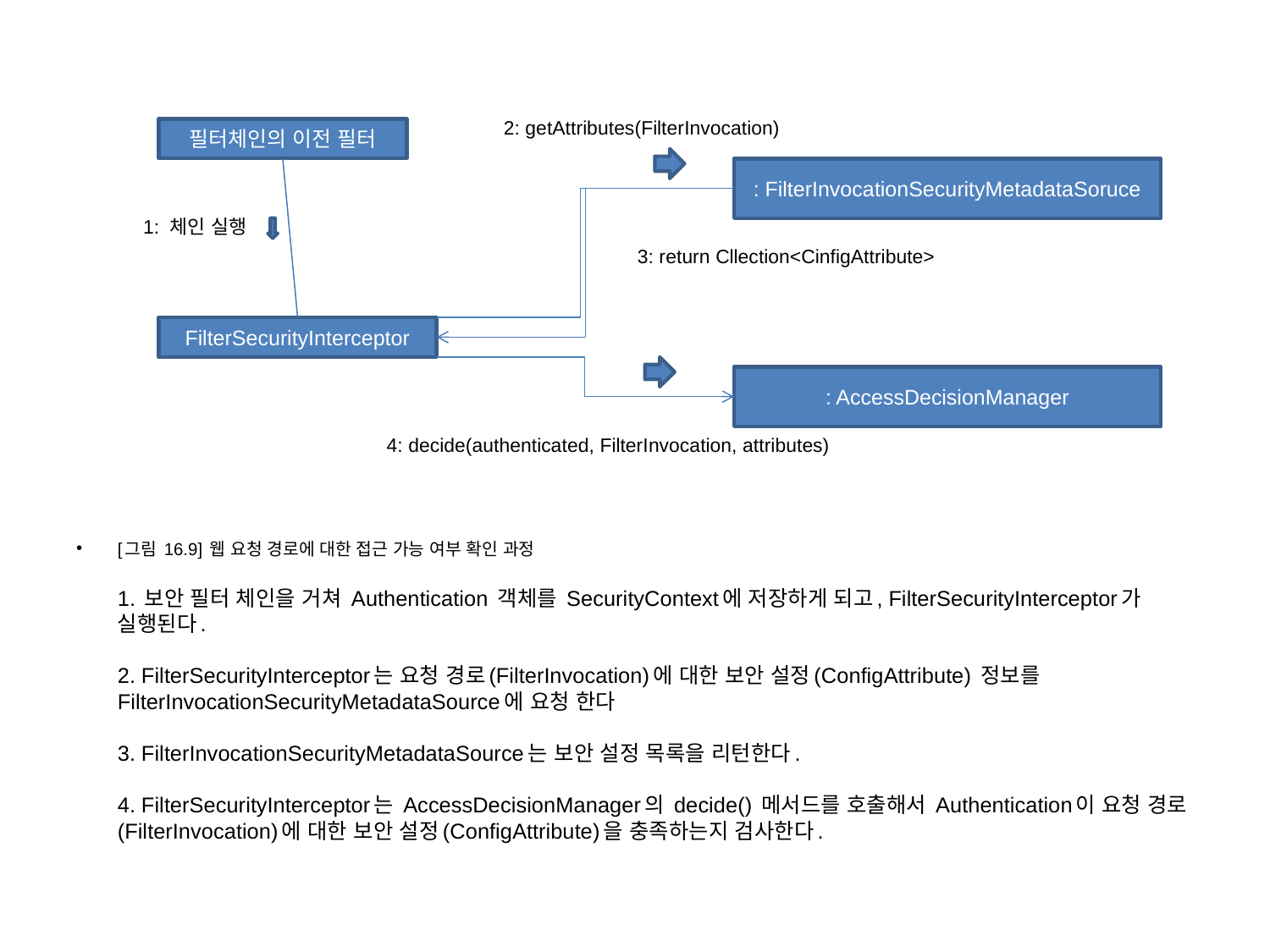

2: getAttributes(FilterInvocation)
필터체인의 이전 필터

: FilterInvocationSecurityMetadataSoruce
1: 체인 실행

[그림 16.9] 웹 요청 경로에 대한 접근 가능 여부 확인 과정
1. 보안 필터 체인을 거쳐 Authentication 객체를 SecurityContext에 저장하게 되고, FilterSecurityInterceptor가 실행된다.
2. FilterSecurityInterceptor는 요청 경로(FilterInvocation)에 대한 보안 설정(ConfigAttribute) 정보를 FilterInvocationSecurityMetadataSource에 요청 한다
3. FilterInvocationSecurityMetadataSource는 보안 설정 목록을 리턴한다.
4. FilterSecurityInterceptor는 AccessDecisionManager의 decide() 메서드를 호출해서 Authentication이 요청 경로(FilterInvocation)에 대한 보안 설정(ConfigAttribute)을 충족하는지 검사한다.
3: return Cllection<CinfigAttribute>
FilterSecurityInterceptor

: AccessDecisionManager
4: decide(authenticated, FilterInvocation, attributes)